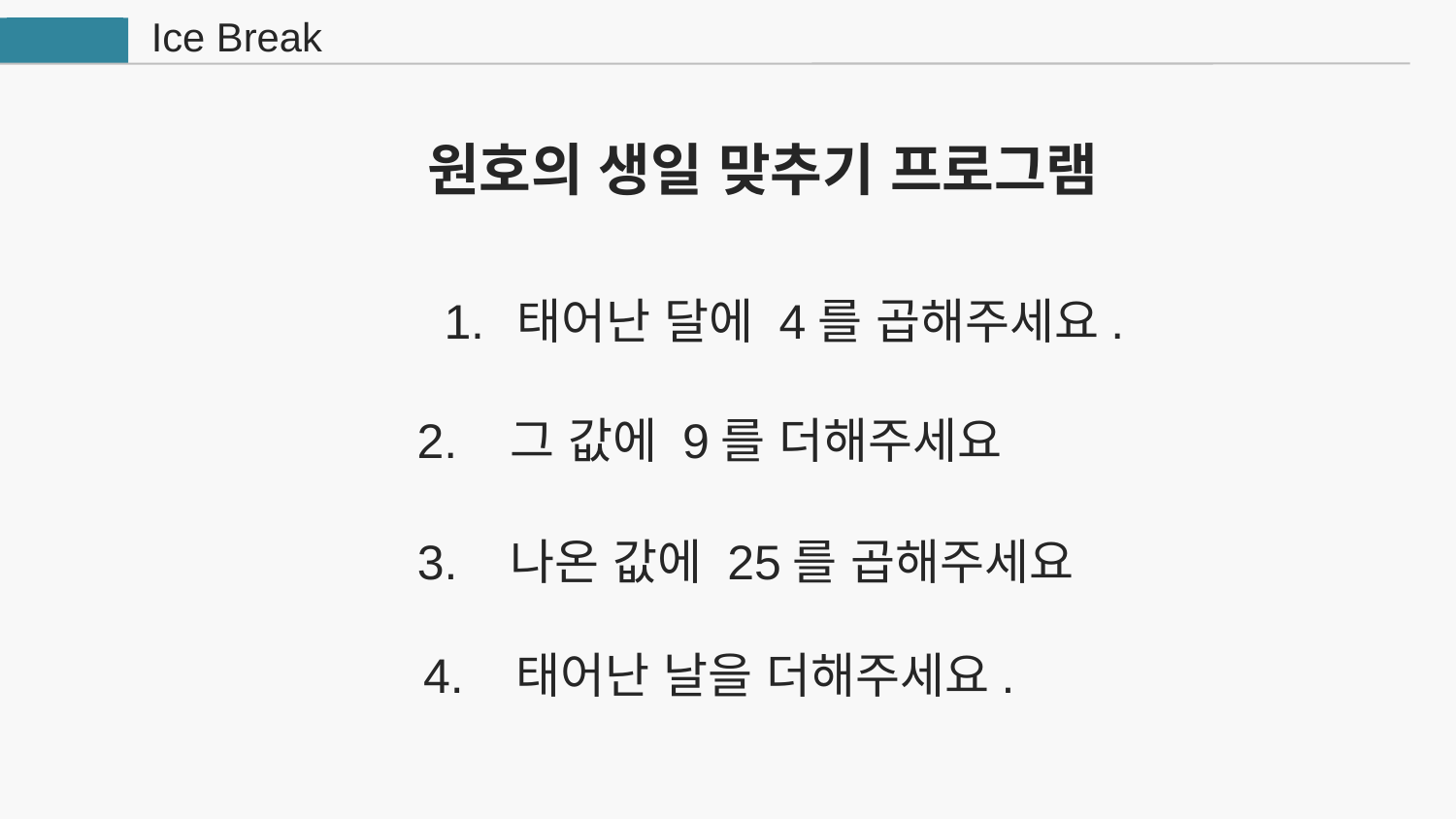

Ice Break

자바
원호의 생일 맞추기 프로그램
태어난 달에 4를 곱해주세요.
2.   그 값에 9를 더해주세요

3.   나온 값에 25를 곱해주세요

4.   태어난 날을 더해주세요.